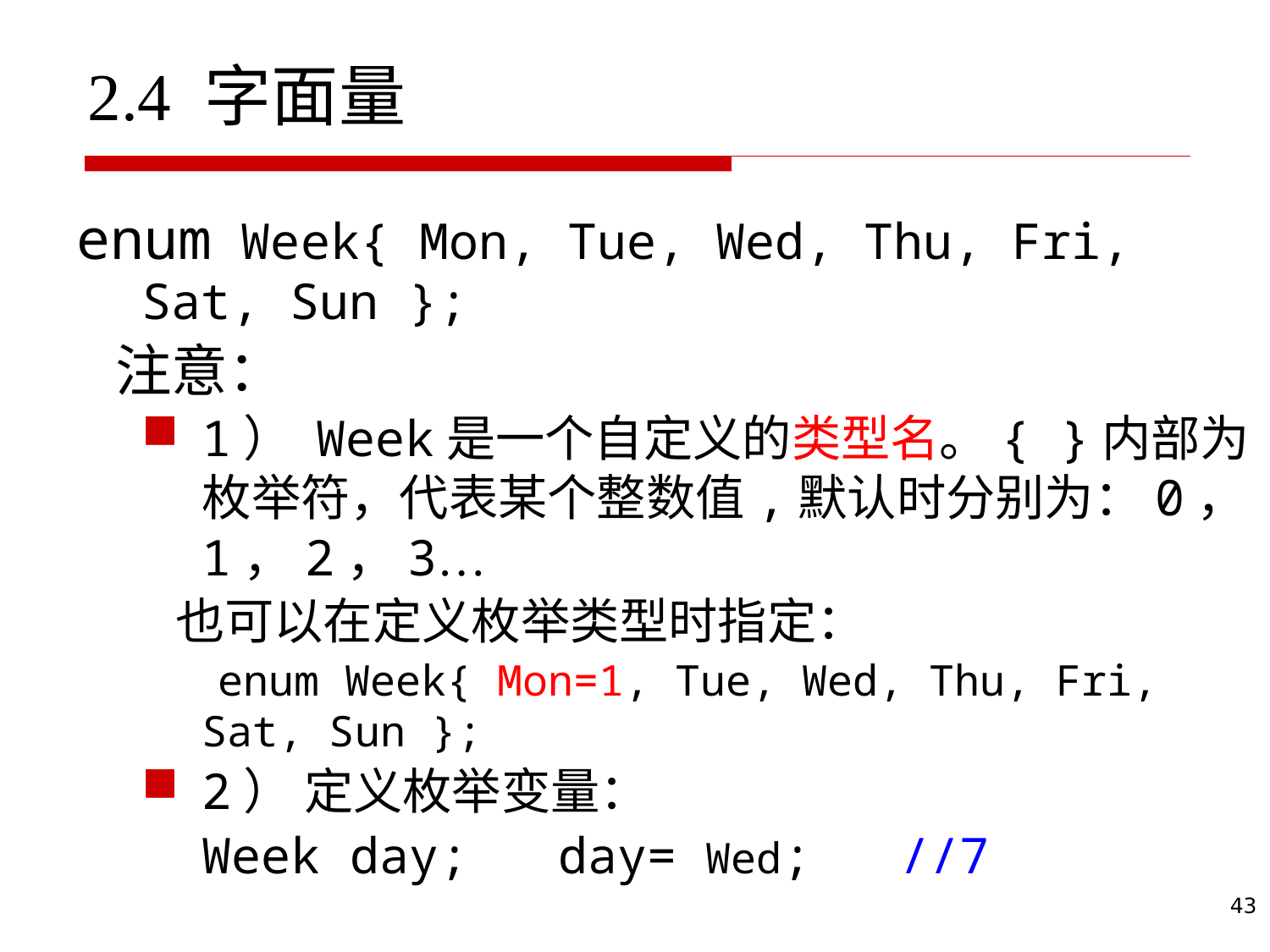

# 2.4 字面量
enum Week{ Mon, Tue, Wed, Thu, Fri, Sat, Sun };
  注意：
1） Week是一个自定义的类型名。{ }内部为枚举符，代表某个整数值,默认时分别为：0，1，2，3…
  也可以在定义枚举类型时指定：
   enum Week{ Mon=1, Tue, Wed, Thu, Fri, Sat, Sun };
2） 定义枚举变量：
  	Week day;   day= Wed;   //7

43